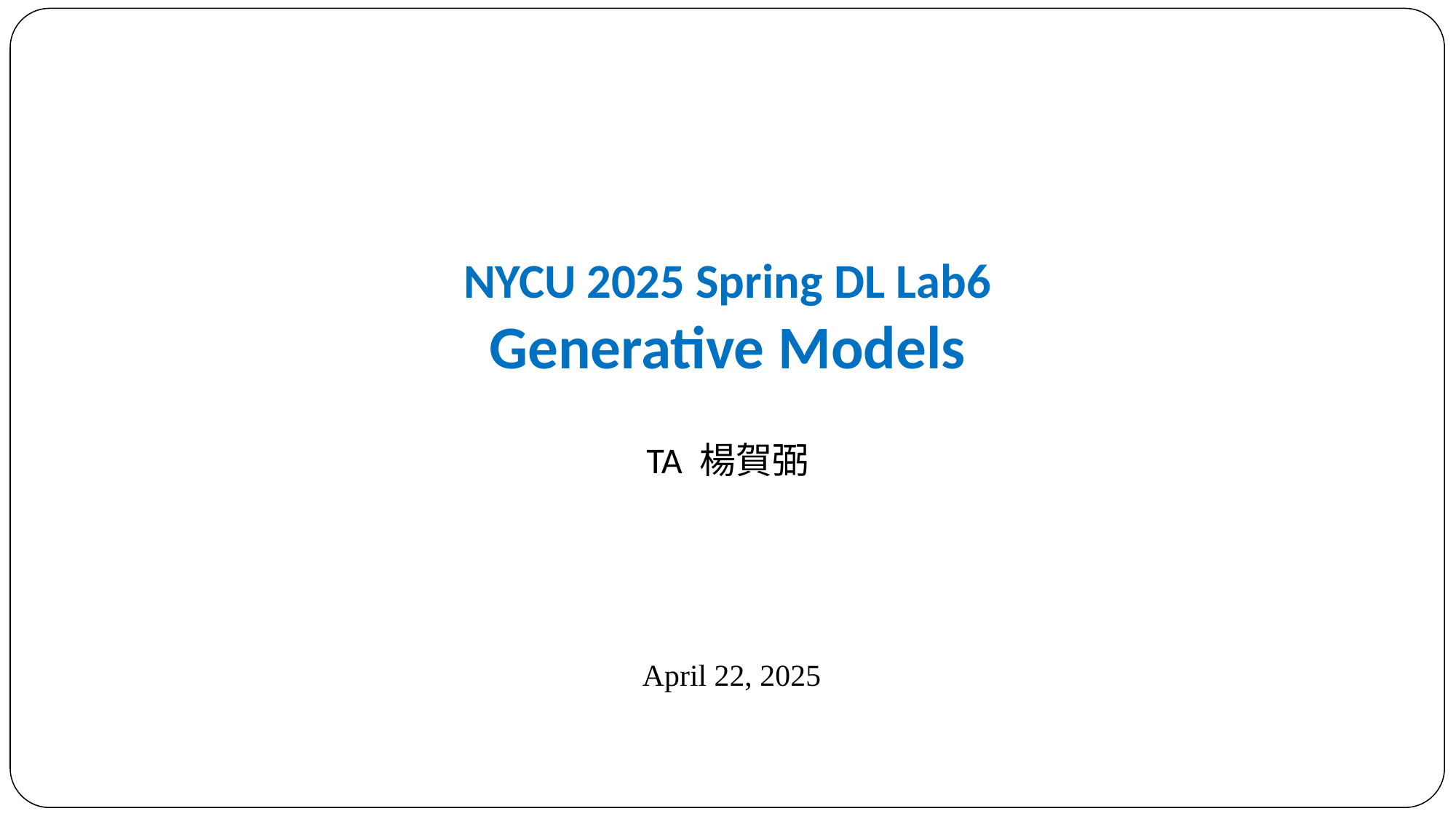

NYCU 2025 Spring DL Lab6
Generative Models
TA 楊賀弼
April 22, 2025